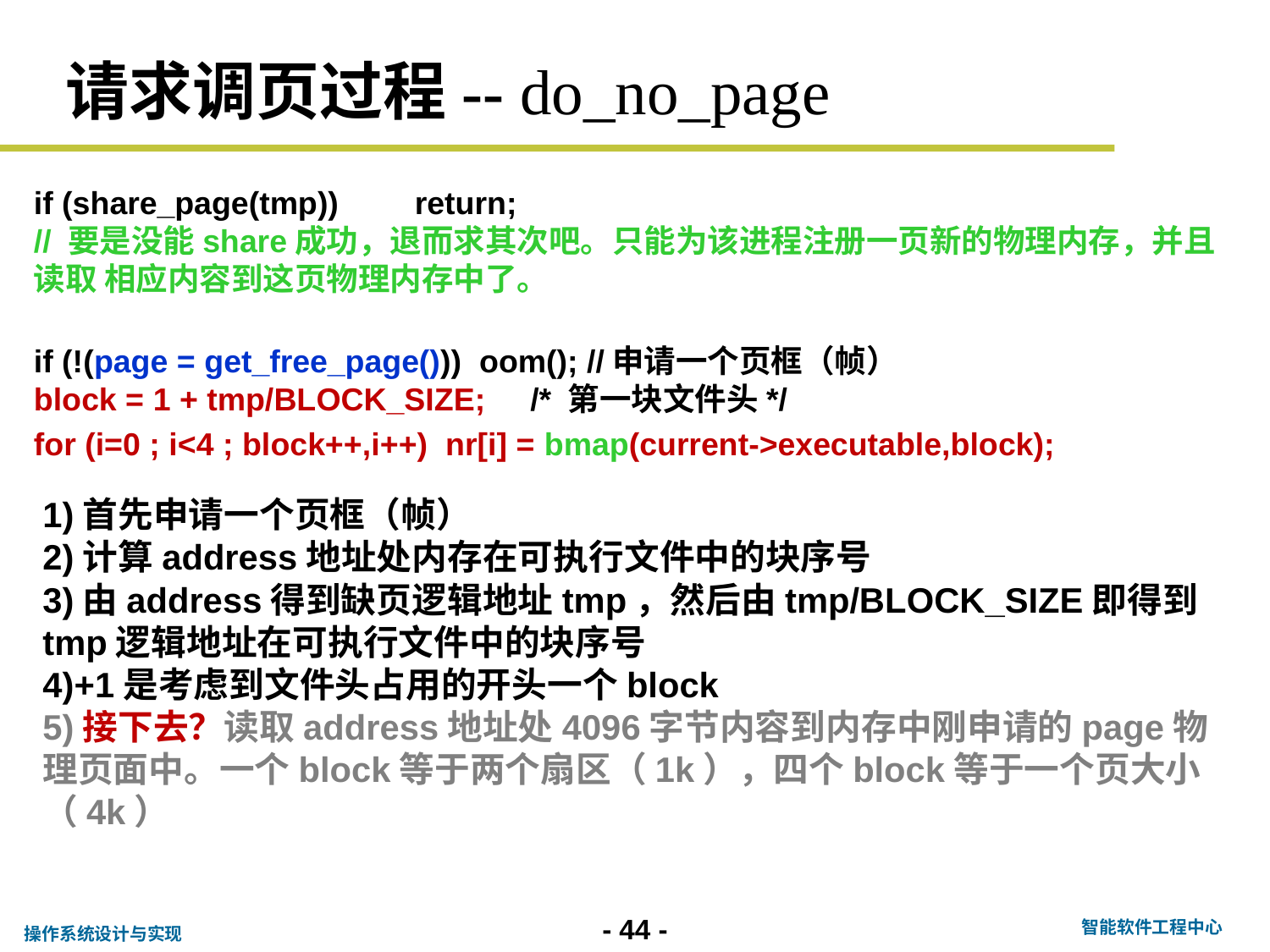

# 请求调页过程-- do_no_page
if (share_page(tmp)) 	return;
// 要是没能share成功，退而求其次吧。只能为该进程注册一页新的物理内存，并且读取 相应内容到这页物理内存中了。
if (!(page = get_free_page()))  oom(); //申请一个页框（帧）
block = 1 + tmp/BLOCK_SIZE;     /* 第一块文件头*/
for (i=0 ; i<4 ; block++,i++)  nr[i] = bmap(current->executable,block);
1)首先申请一个页框（帧）
2)计算address地址处内存在可执行文件中的块序号
3)由address得到缺页逻辑地址tmp，然后由tmp/BLOCK_SIZE即得到tmp逻辑地址在可执行文件中的块序号
4)+1是考虑到文件头占用的开头一个block
5)接下去？读取address地址处4096字节内容到内存中刚申请的page物理页面中。一个block等于两个扇区（1k），四个block等于一个页大小（4k）